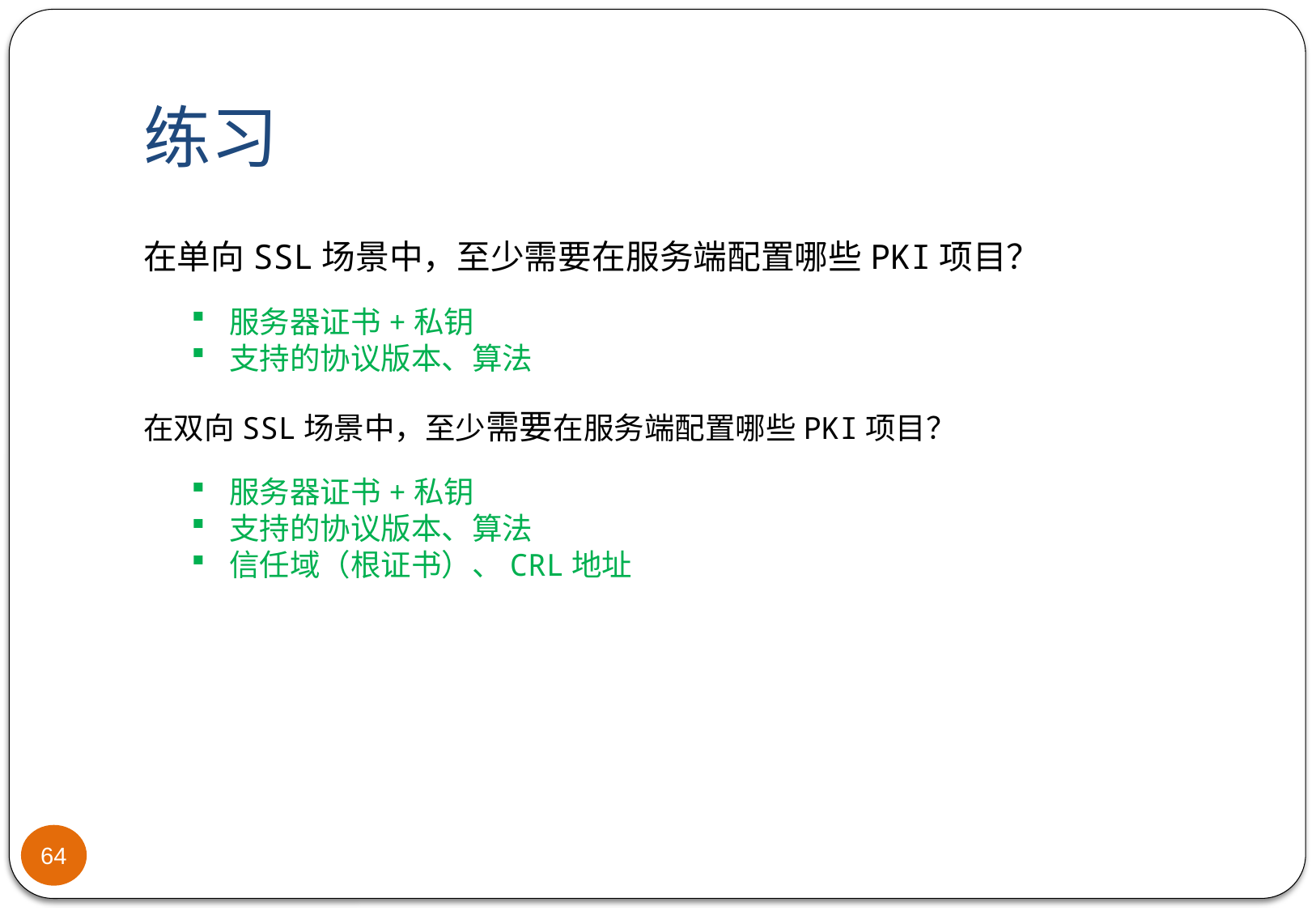

# 练习
在单向SSL场景中，至少需要在服务端配置哪些PKI项目？
服务器证书+私钥
支持的协议版本、算法
在双向SSL场景中，至少需要在服务端配置哪些PKI项目？
服务器证书+私钥
支持的协议版本、算法
信任域（根证书）、CRL地址
64